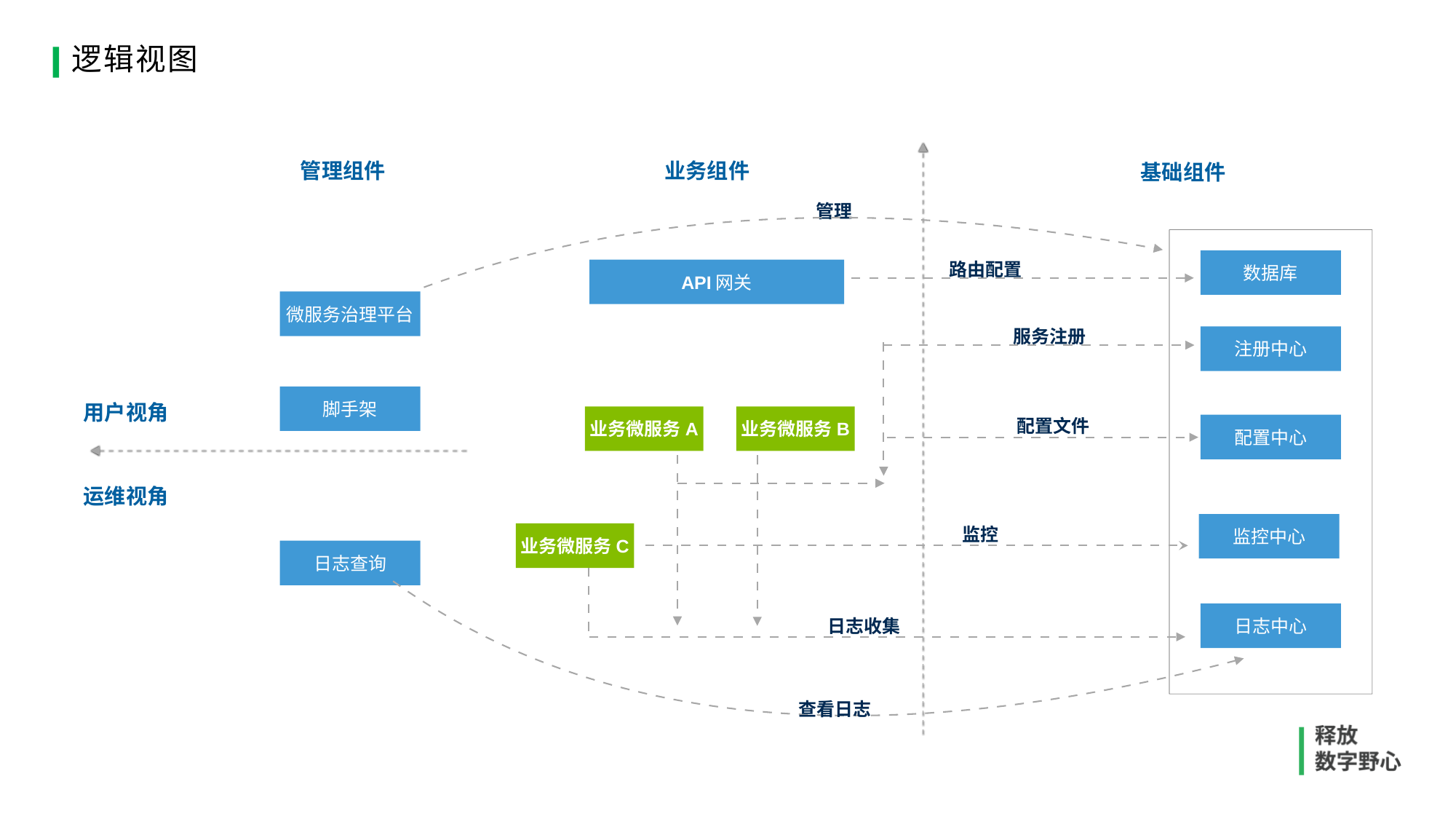

# 逻辑视图

管理组件
业务组件
基础组件
管理

数据库
路由配置

API网关

微服务治理平台
服务注册

注册中心

脚手架
用户视角

业务微服务A

业务微服务B

配置中心
配置文件

运维视角

监控中心

业务微服务C
监控

日志查询

日志中心
日志收集

查看日志